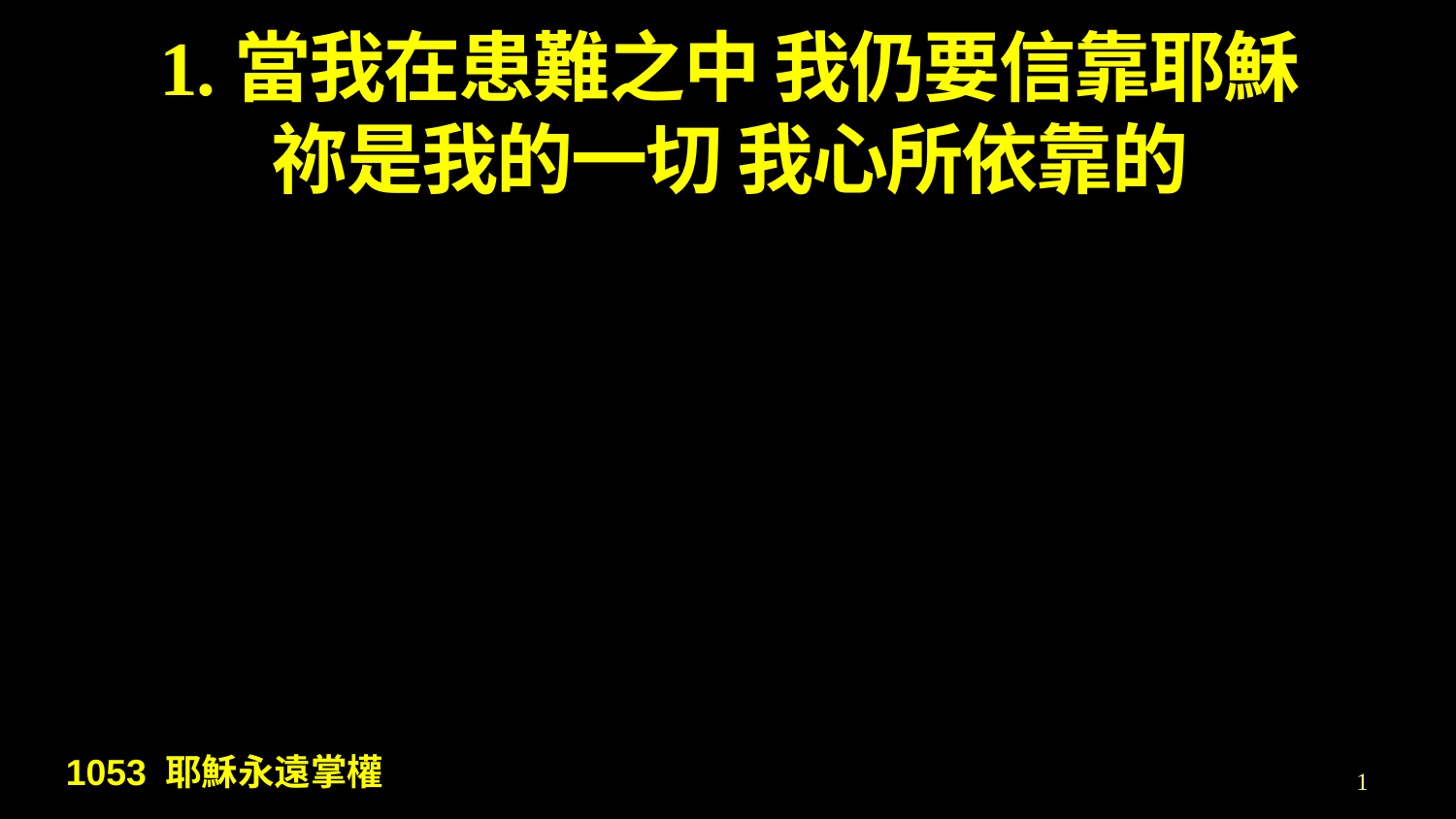

# 1.當我在患難之中 我仍要信靠耶穌 祢是我的一切 我心所依靠的
1053 耶穌永遠掌權
1